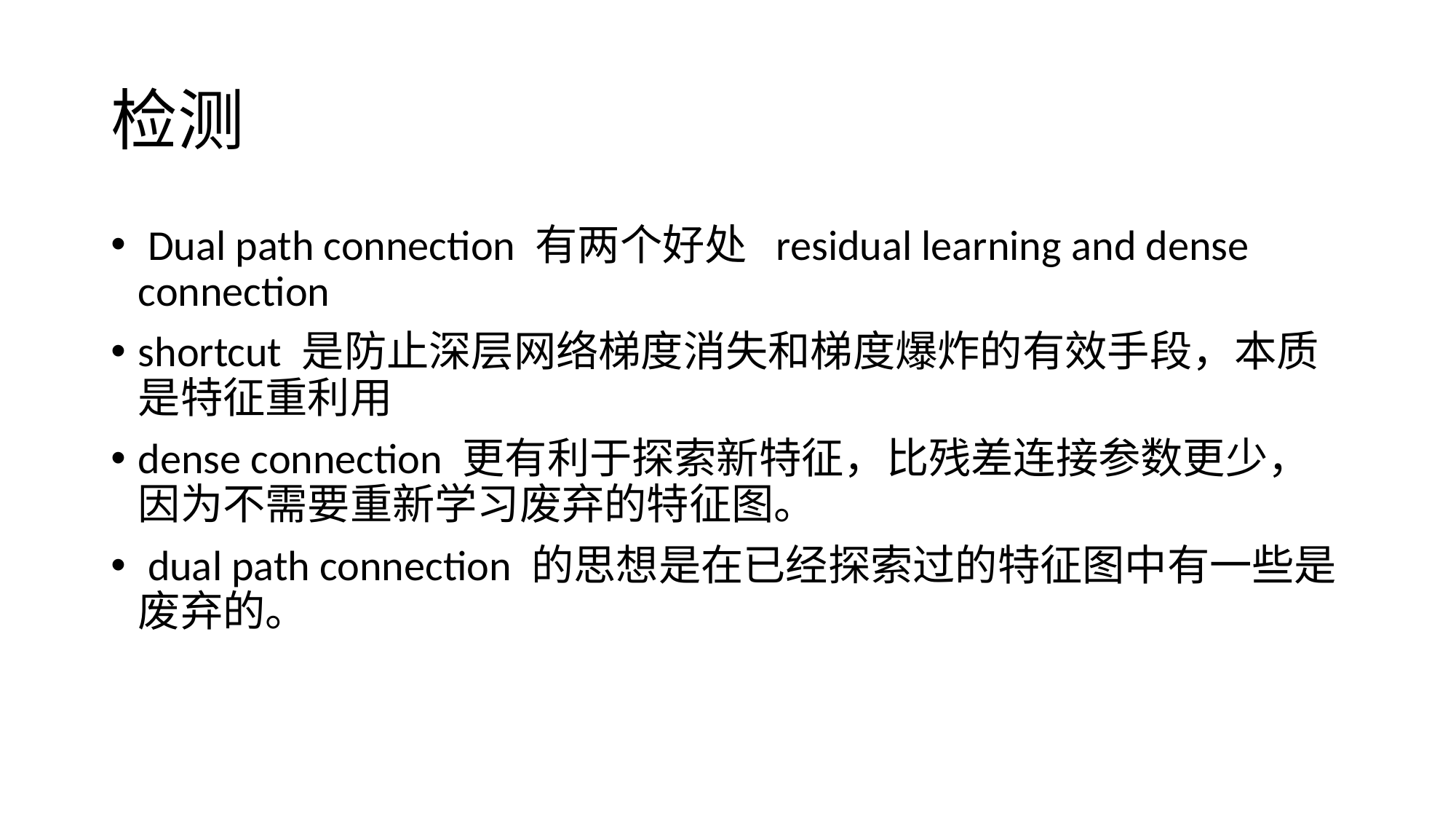

# 检测
 Dual path connection 有两个好处  residual learning and dense connection
shortcut 是防止深层网络梯度消失和梯度爆炸的有效手段，本质是特征重利用
dense connection 更有利于探索新特征，比残差连接参数更少，因为不需要重新学习废弃的特征图。
 dual path connection 的思想是在已经探索过的特征图中有一些是废弃的。